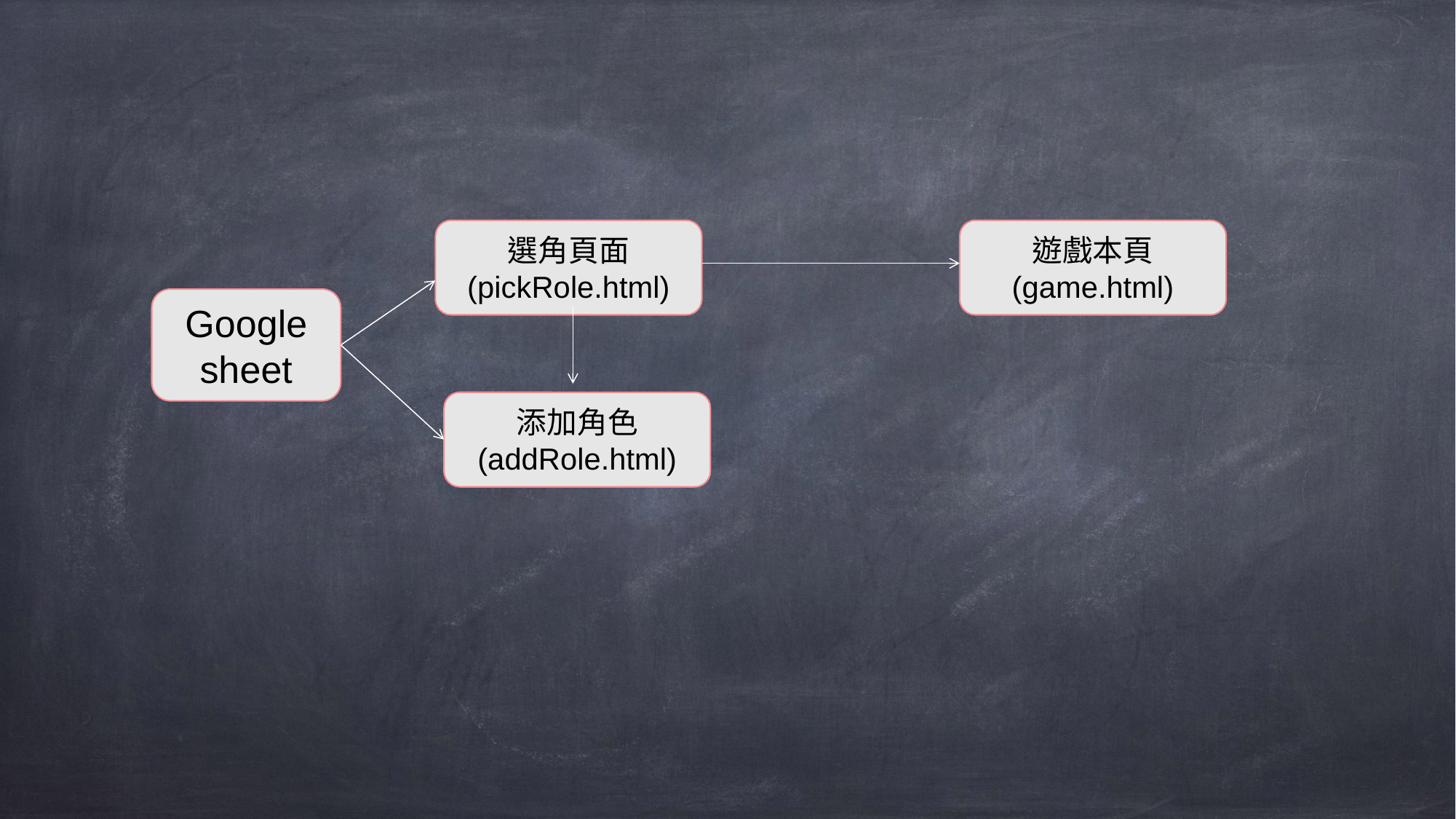

選角頁面
(pickRole.html)
遊戲本頁
(game.html)
Google sheet
添加角色
(addRole.html)